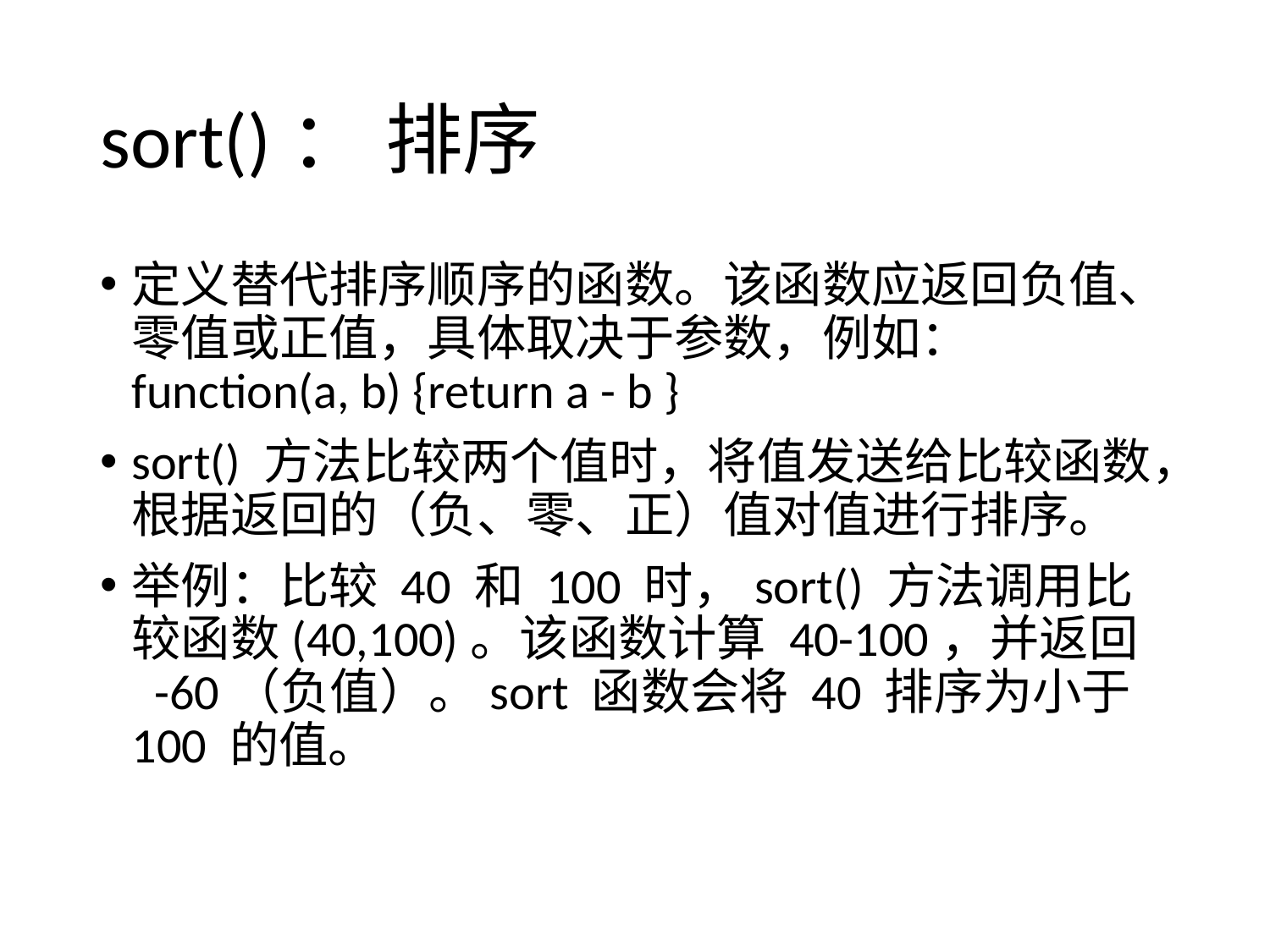

# sort()： 排序
定义替代排序顺序的函数。该函数应返回负值、零值或正值，具体取决于参数，例如：function(a, b) {return a - b }
sort() 方法比较两个值时，将值发送给比较函数，根据返回的（负、零、正）值对值进行排序。
举例：比较 40 和 100 时，sort() 方法调用比较函数(40,100)。该函数计算 40-100，并返回 -60（负值）。sort 函数会将 40 排序为小于 100 的值。